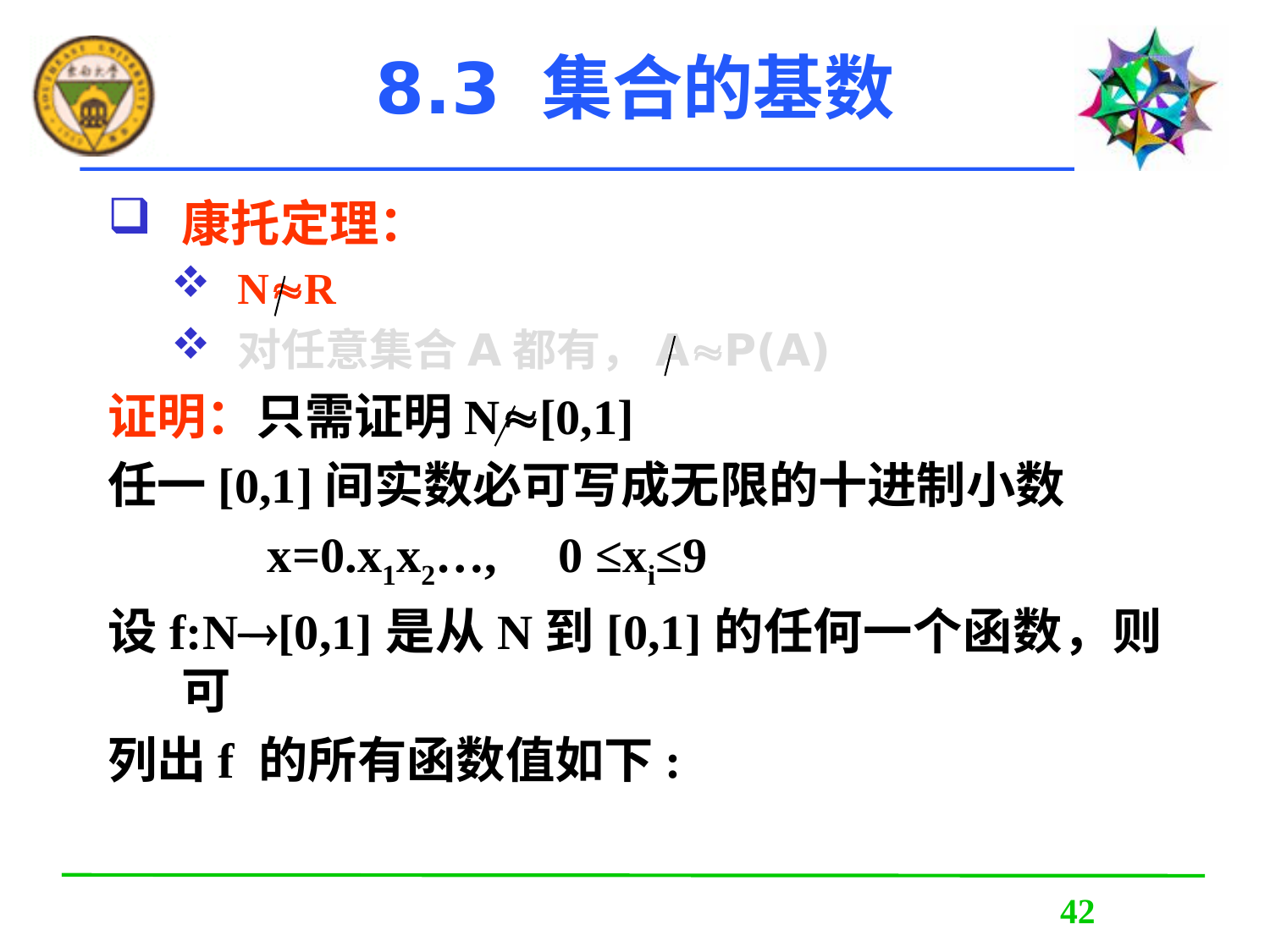

# 8.3 集合的基数
康托定理：
N≈R
对任意集合A都有，A≈P(A)
证明：只需证明N≈[0,1]
任一[0,1]间实数必可写成无限的十进制小数
             x=0.x1x2…,     0 ≤xi≤9
设f:N→[0,1]是从N到[0,1]的任何一个函数，则可
列出f 的所有函数值如下: